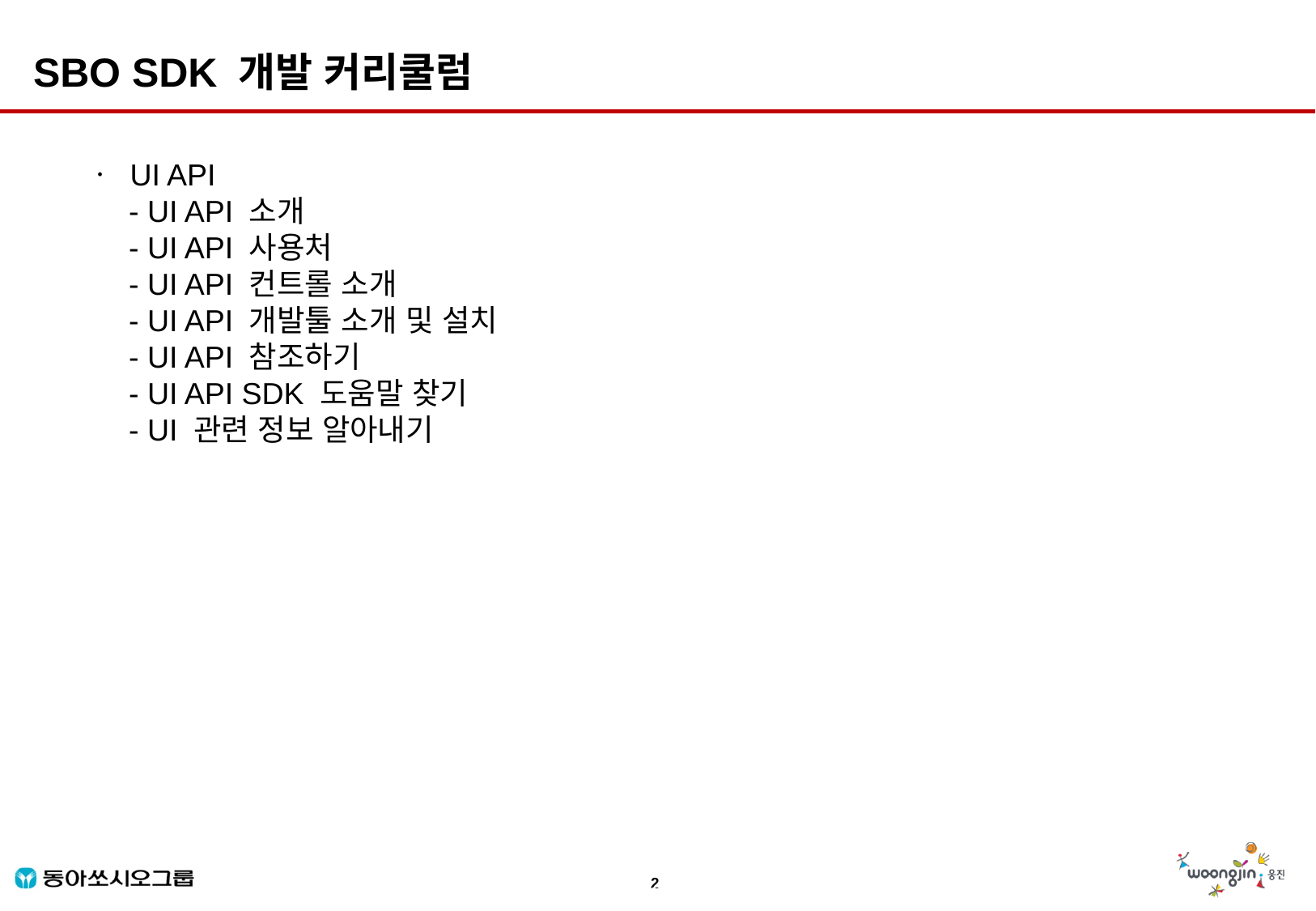

SBO SDK 개발 커리쿨럼
ㆍ UI API
     - UI API 소개
     - UI API 사용처
     - UI API 컨트롤 소개
     - UI API 개발툴 소개 및 설치
     - UI API 참조하기
     - UI API SDK 도움말 찾기
     - UI 관련 정보 알아내기